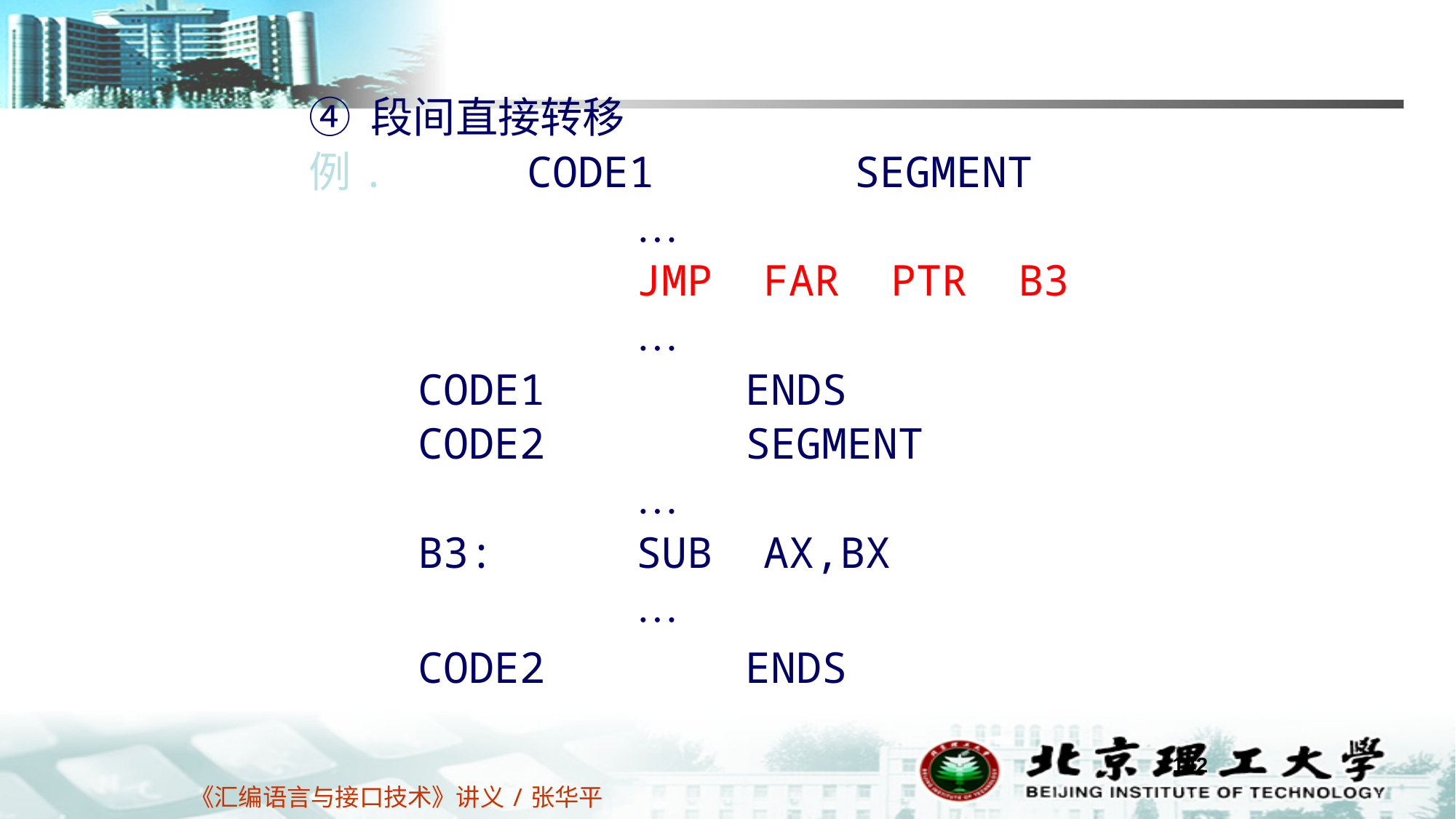

④ 段间直接转移
例.  	CODE1		SEGMENT
			…
			JMP  FAR  PTR  B3
			…
	CODE1		ENDS
	CODE2		SEGMENT
			…
	B3:		SUB  AX,BX
			…
	CODE2		ENDS
142